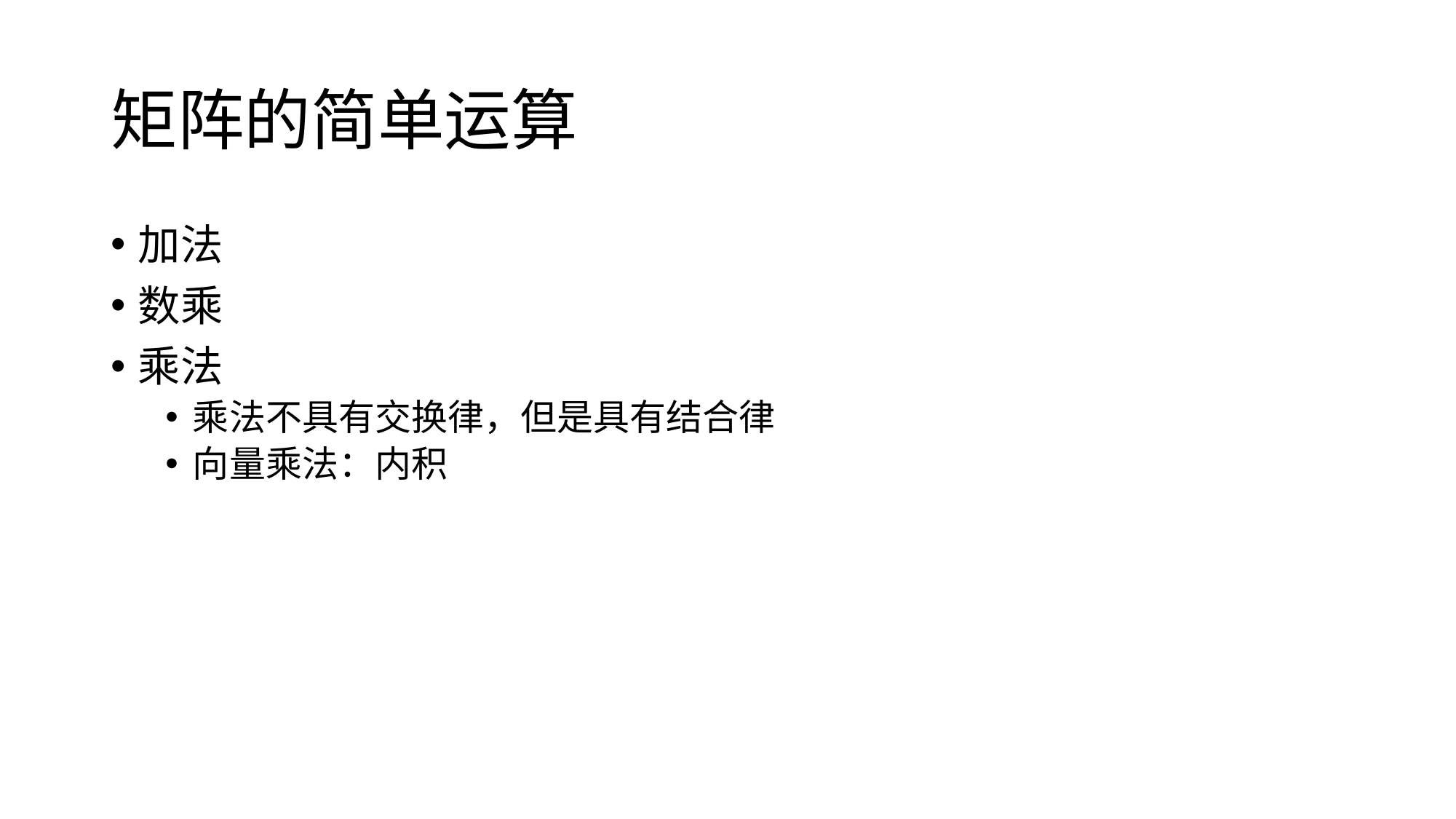

# 矩阵的简单运算
加法
数乘
乘法
乘法不具有交换律，但是具有结合律
向量乘法：内积